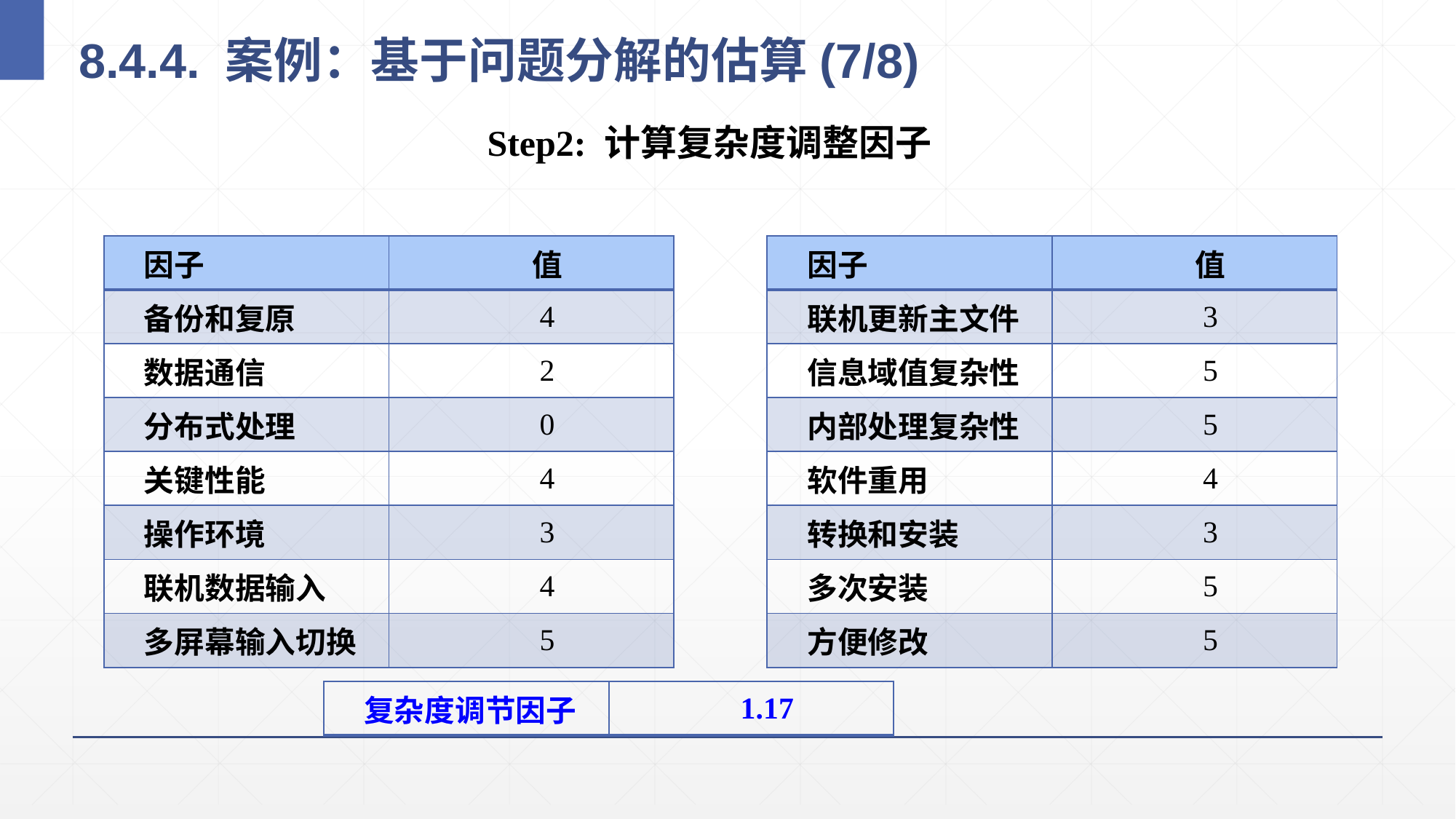

# 8.4.4. 案例：基于问题分解的估算(7/8)
Step2: 计算复杂度调整因子
| 因子 | 值 |
| --- | --- |
| 备份和复原 | 4 |
| 数据通信 | 2 |
| 分布式处理 | 0 |
| 关键性能 | 4 |
| 操作环境 | 3 |
| 联机数据输入 | 4 |
| 多屏幕输入切换 | 5 |
| 因子 | 值 |
| --- | --- |
| 联机更新主文件 | 3 |
| 信息域值复杂性 | 5 |
| 内部处理复杂性 | 5 |
| 软件重用 | 4 |
| 转换和安装 | 3 |
| 多次安装 | 5 |
| 方便修改 | 5 |
| 复杂度调节因子 | 1.17 |
| --- | --- |